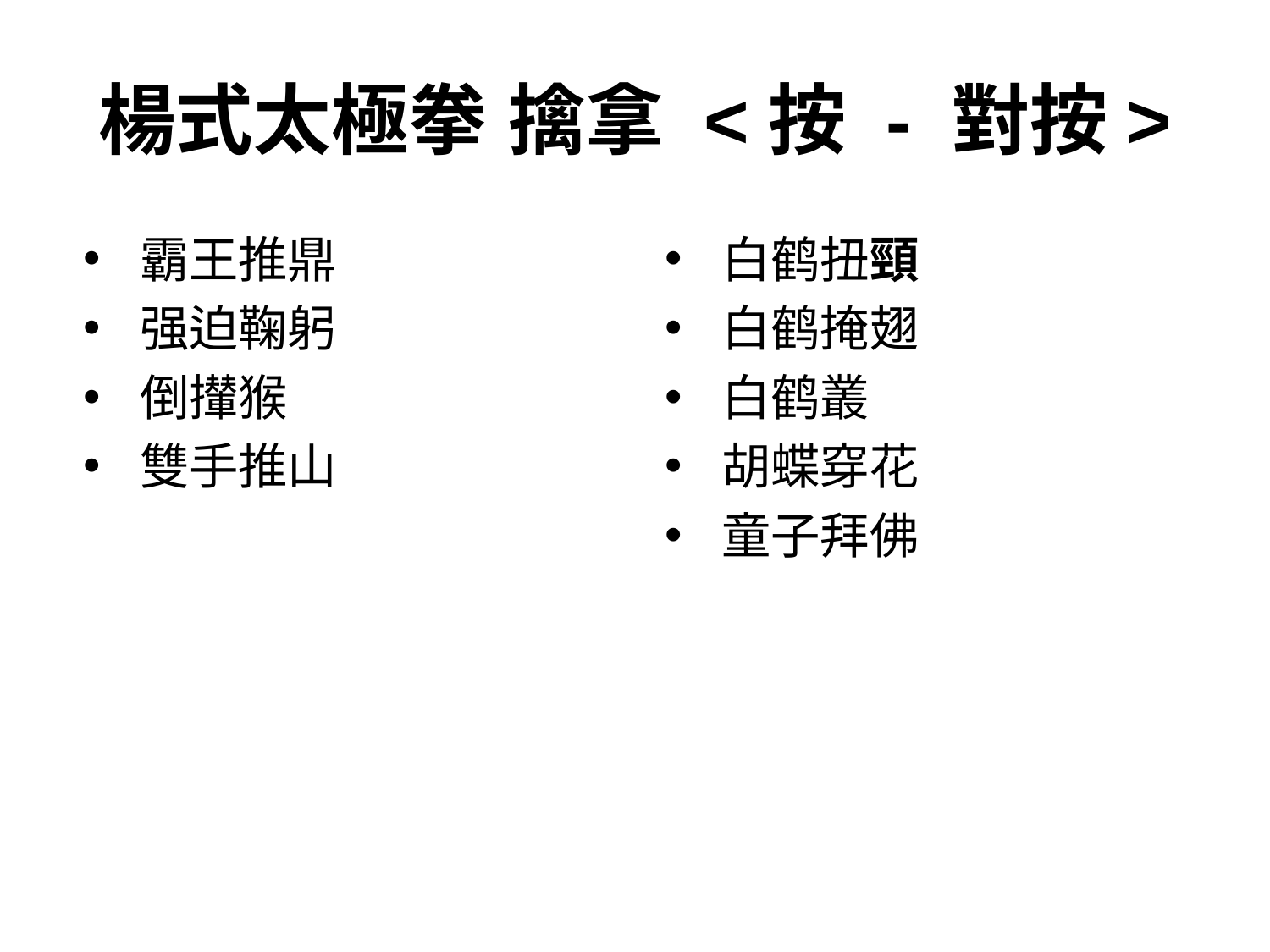

# 楊式太極拳 擒拿 <按 - 對按>
霸王推鼎
强迫鞠躬
倒攆猴
雙手推山
白鹤扭頸
白鹤掩翅
白鹤叢
胡蝶穿花
童子拜佛